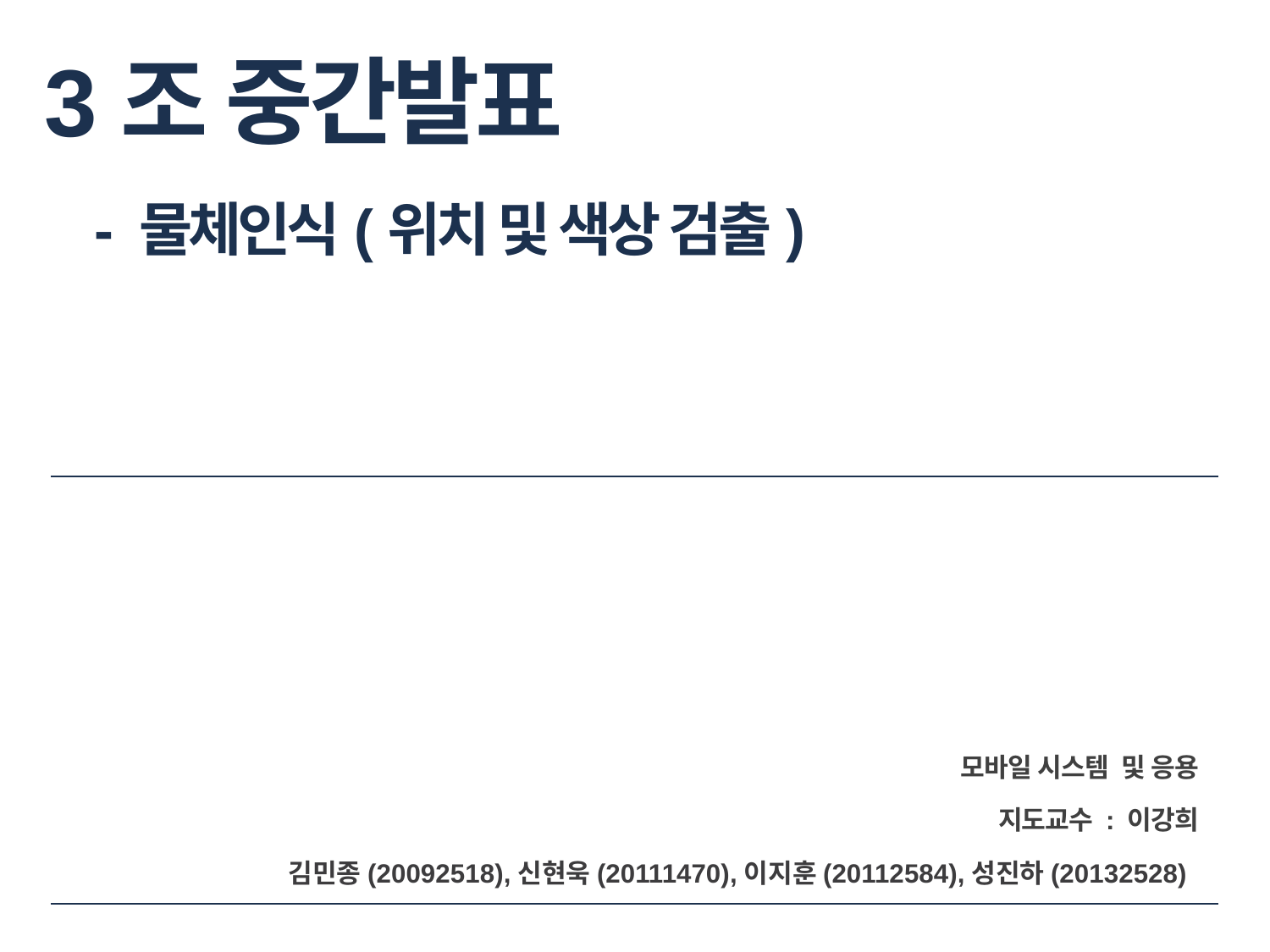

# 3조 중간발표 - 물체인식(위치 및 색상 검출)
모바일 시스템  및 응용
지도교수 : 이강희

김민종(20092518),신현욱(20111470),이지훈(20112584),성진하(20132528)